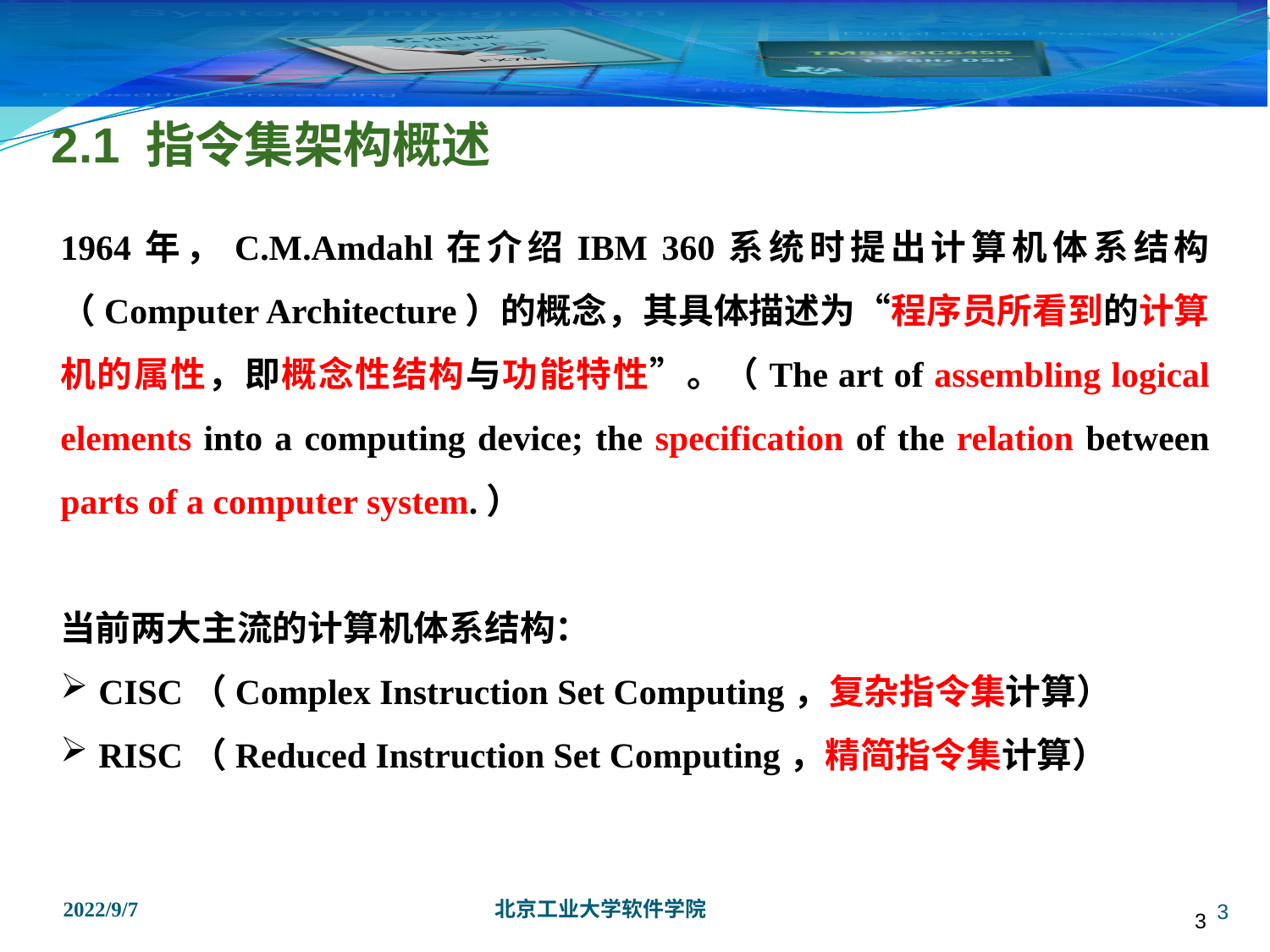

3
# 2.1 指令集架构概述
1964年，C.M.Amdahl在介绍IBM 360系统时提出计算机体系结构（Computer Architecture）的概念，其具体描述为“程序员所看到的计算机的属性，即概念性结构与功能特性”。（The art of assembling logical elements into a computing device; the specification of the relation between parts of a computer system.）

当前两大主流的计算机体系结构：
CISC（Complex Instruction Set Computing，复杂指令集计算）
RISC（Reduced Instruction Set Computing，精简指令集计算）